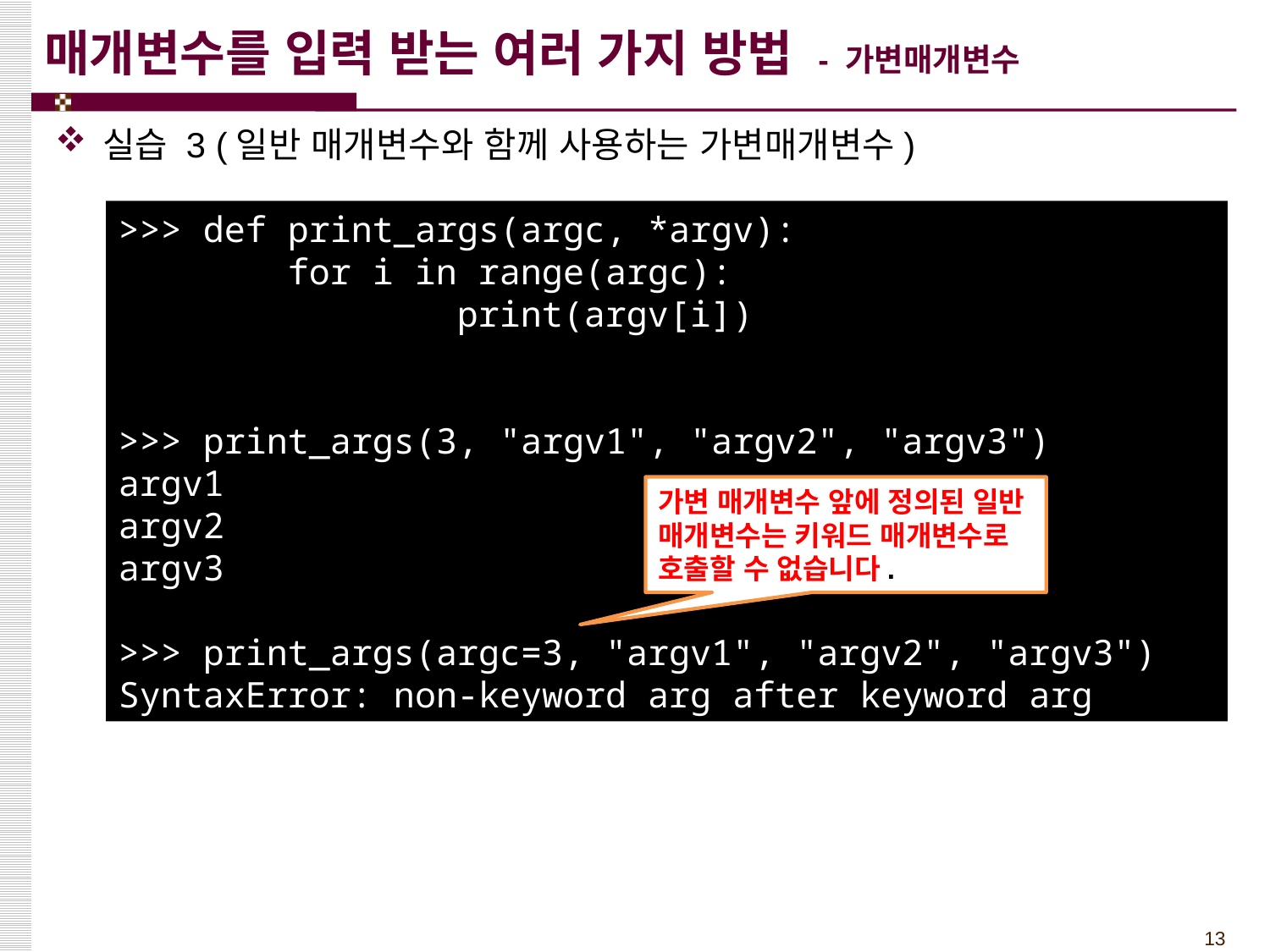

# 매개변수를 입력 받는 여러 가지 방법 - 가변매개변수
실습 3 (일반 매개변수와 함께 사용하는 가변매개변수)
>>> def print_args(argc, *argv):
        for i in range(argc):
                print(argv[i])

>>> print_args(3, "argv1", "argv2", "argv3")
argv1
argv2
argv3

>>> print_args(argc=3, "argv1", "argv2", "argv3")
SyntaxError: non-keyword arg after keyword arg
가변 매개변수 앞에 정의된 일반 매개변수는 키워드 매개변수로 호출할 수 없습니다.